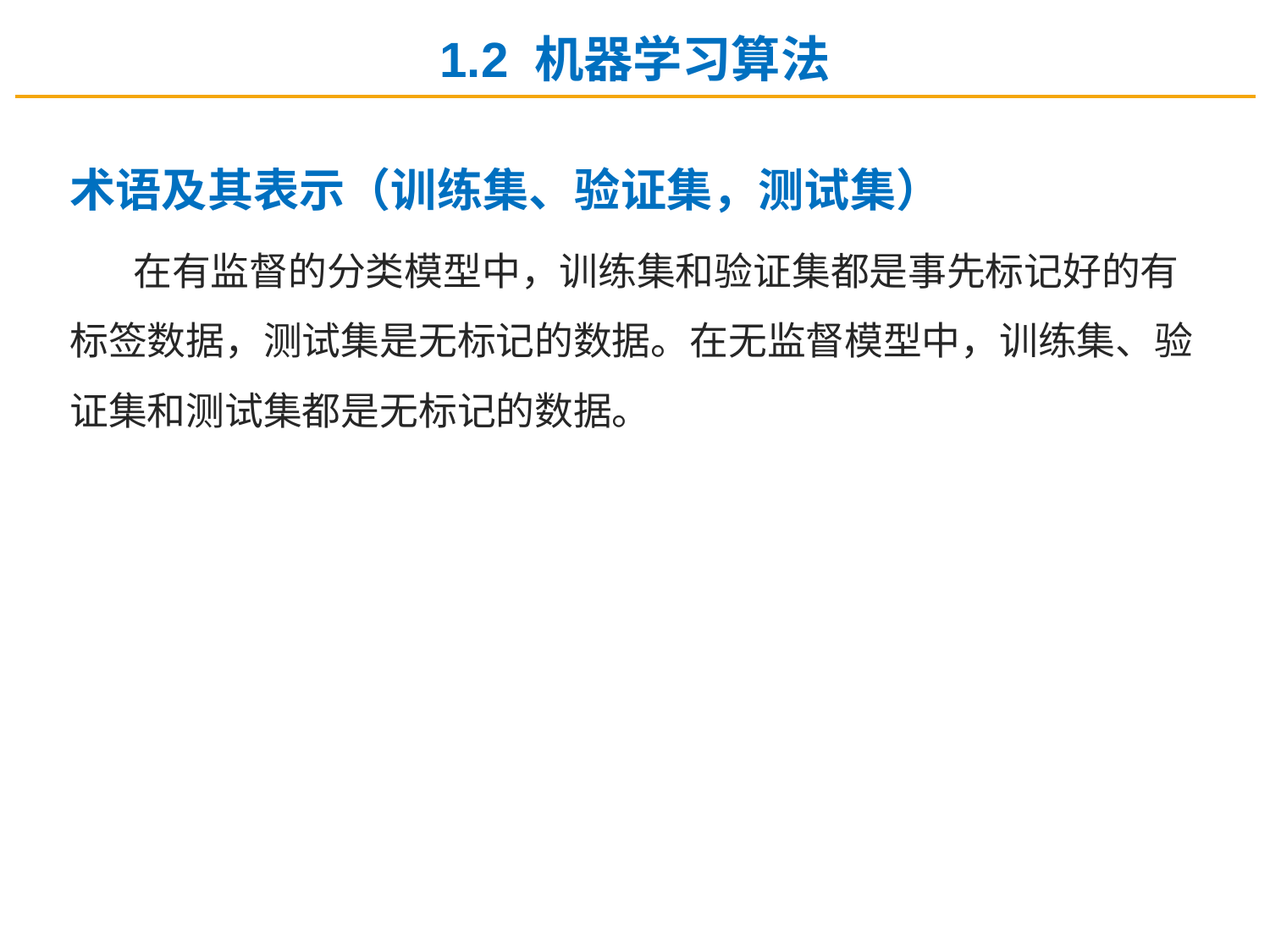

1.2 机器学习算法
术语及其表示（训练集、验证集，测试集）
在有监督的分类模型中，训练集和验证集都是事先标记好的有标签数据，测试集是无标记的数据。在无监督模型中，训练集、验证集和测试集都是无标记的数据。